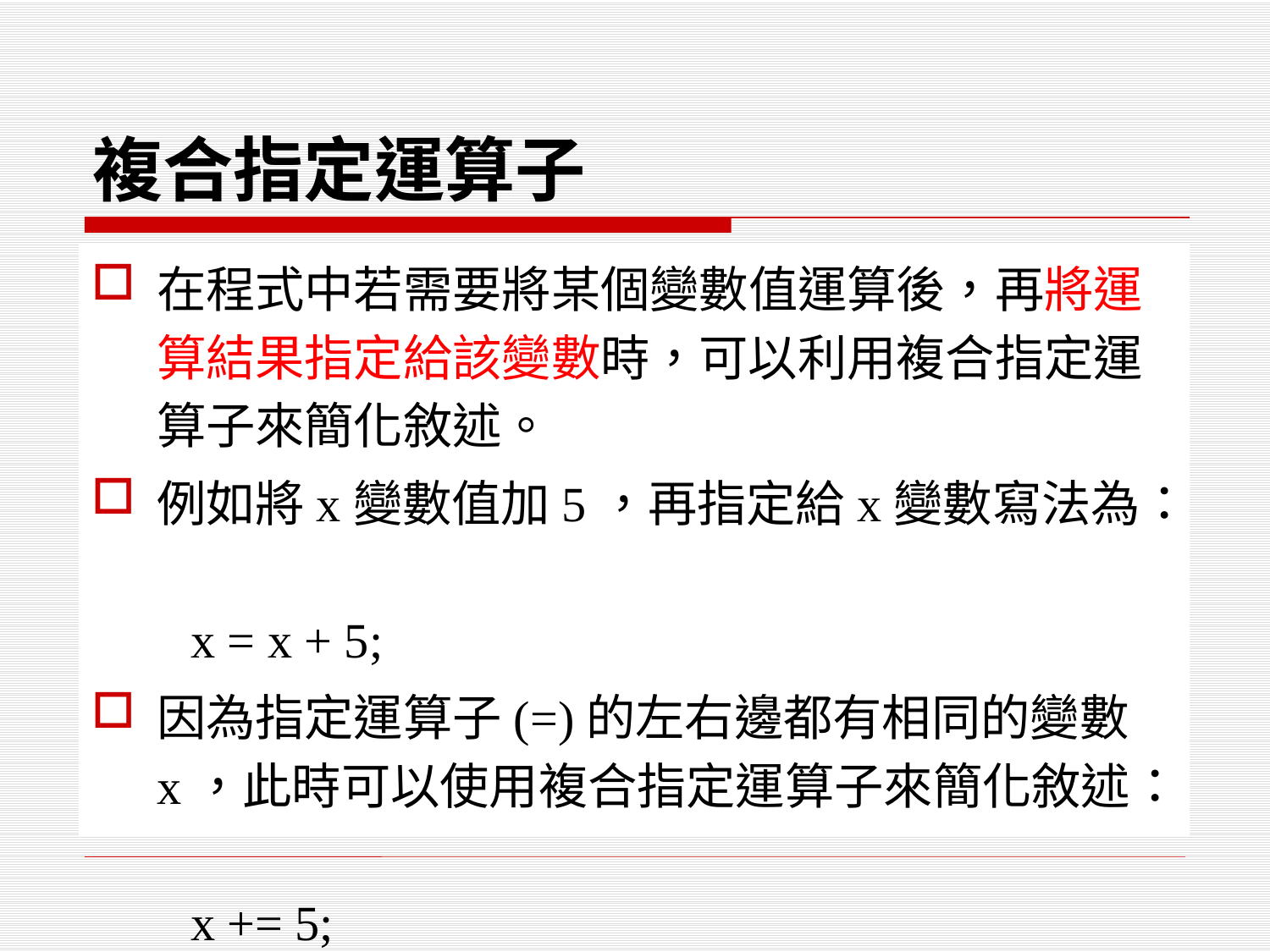

複合指定運算子
在程式中若需要將某個變數值運算後，再將運算結果指定給該變數時，可以利用複合指定運算子來簡化敘述。
例如將x變數值加5，再指定給x變數寫法為：
  x = x + 5;
因為指定運算子(=)的左右邊都有相同的變數x，此時可以使用複合指定運算子來簡化敘述：
  x += 5;